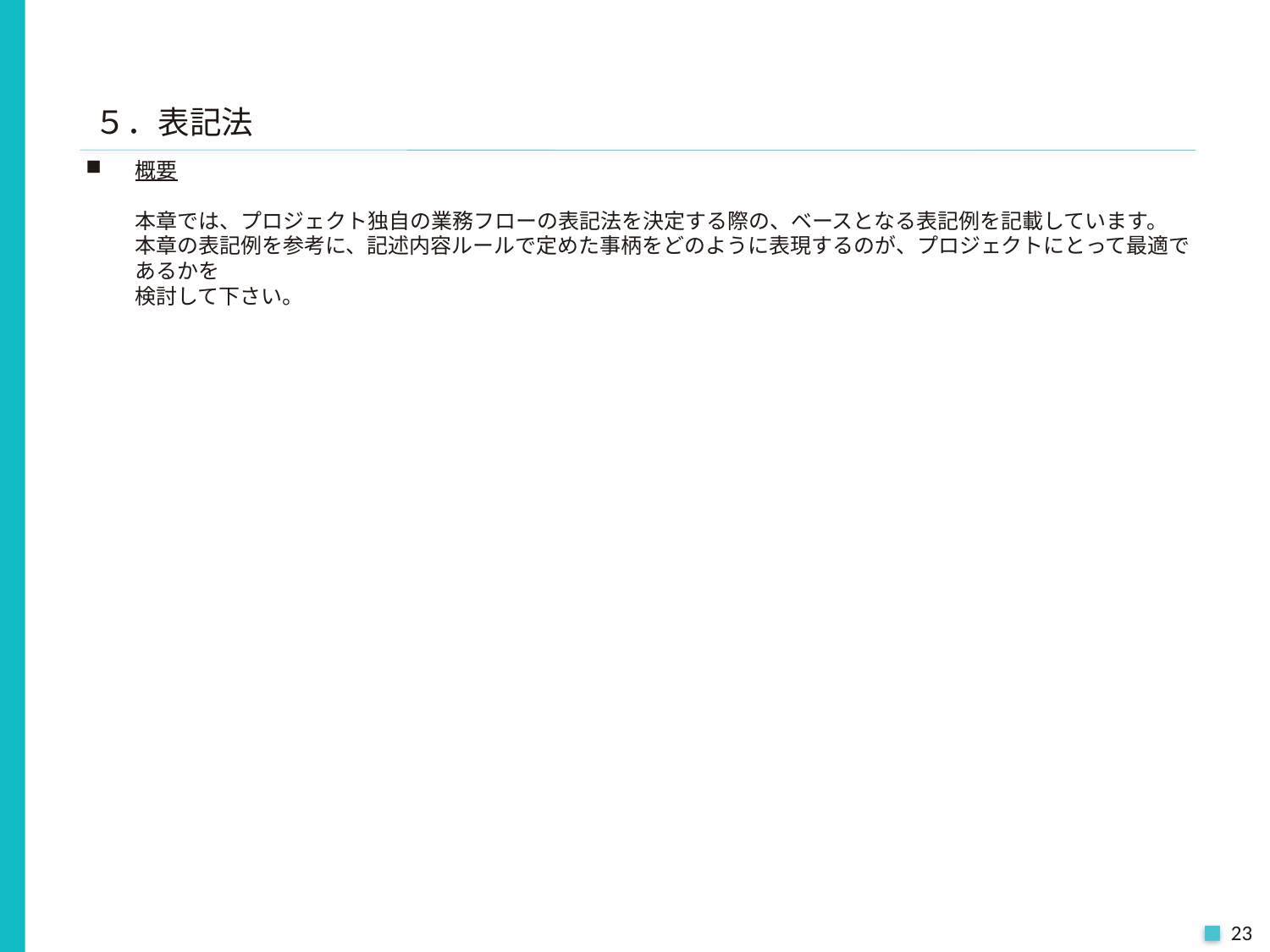

５．表記法
概要
本章では、プロジェクト独自の業務フローの表記法を決定する際の、ベースとなる表記例を記載しています。
本章の表記例を参考に、記述内容ルールで定めた事柄をどのように表現するのが、プロジェクトにとって最適であるかを
検討して下さい。
23